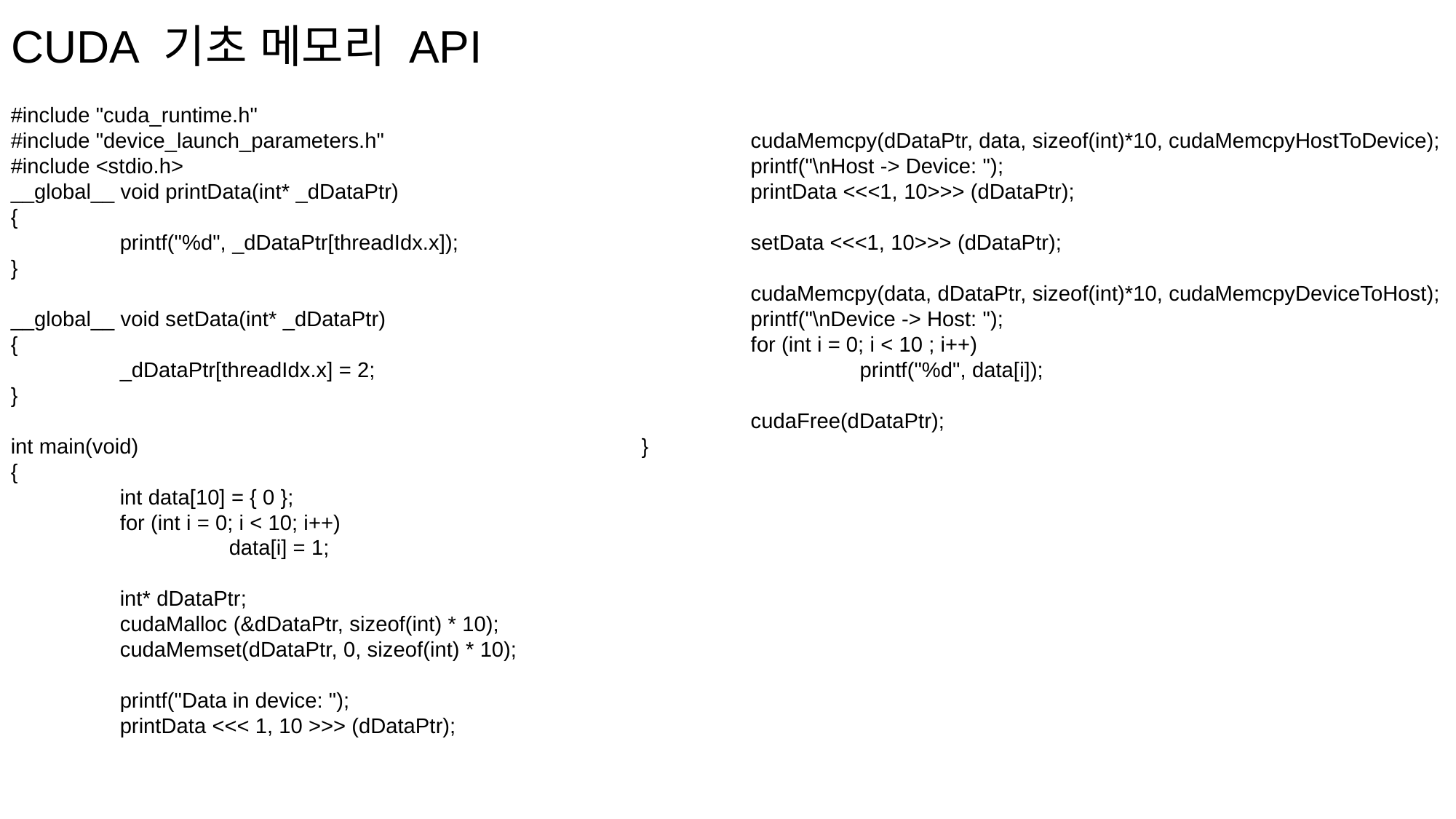

# CUDA 기초 메모리 API
#include "cuda_runtime.h"
#include "device_launch_parameters.h"
#include <stdio.h>
__global__ void printData(int* _dDataPtr)
{
	printf("%d", _dDataPtr[threadIdx.x]);
}

__global__ void setData(int* _dDataPtr)
{
	_dDataPtr[threadIdx.x] = 2;
}

int main(void)
{
	int data[10] = { 0 };
	for (int i = 0; i < 10; i++)
		data[i] = 1;

	int* dDataPtr;
	cudaMalloc (&dDataPtr, sizeof(int) * 10);
	cudaMemset(dDataPtr, 0, sizeof(int) * 10);

	printf("Data in device: ");
	printData <<< 1, 10 >>> (dDataPtr);

	cudaMemcpy(dDataPtr, data, sizeof(int)*10, cudaMemcpyHostToDevice);
	printf("\nHost -> Device: ");
	printData <<<1, 10>>> (dDataPtr);

	setData <<<1, 10>>> (dDataPtr);

	cudaMemcpy(data, dDataPtr, sizeof(int)*10, cudaMemcpyDeviceToHost); 	printf("\nDevice -> Host: ");
	for (int i = 0; i < 10 ; i++)
		printf("%d", data[i]);

	cudaFree(dDataPtr);
}